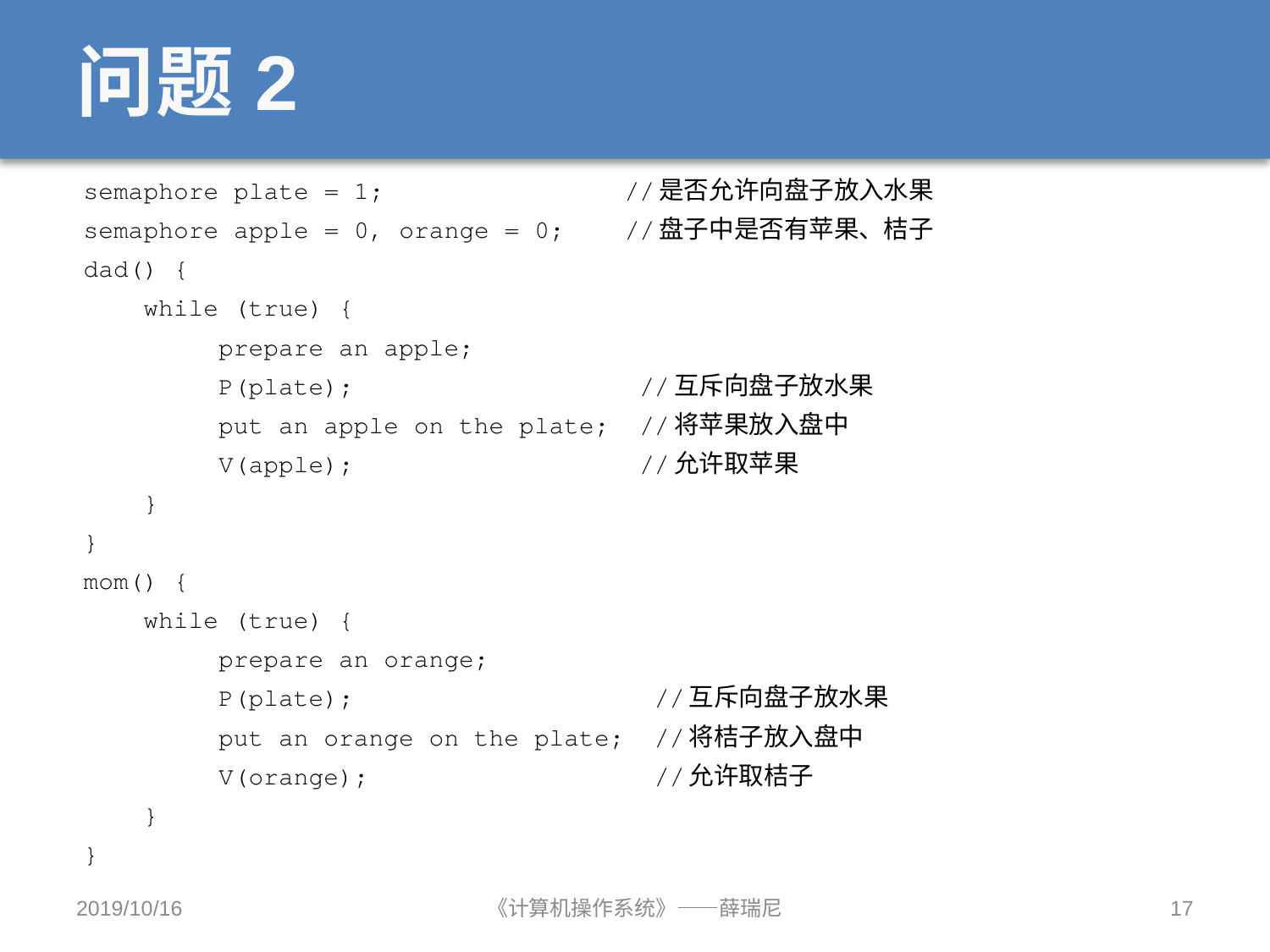

# 问题2
semaphore plate = 1;                //是否允许向盘子放入水果
semaphore apple = 0, orange = 0;    //盘子中是否有苹果、桔子
dad() {
    while (true) {
         prepare an apple;
         P(plate);                   //互斥向盘子放水果
         put an apple on the plate;  //将苹果放入盘中
         V(apple);                   //允许取苹果
    }
}
mom() {
    while (true) {
         prepare an orange;
         P(plate);                    //互斥向盘子放水果
         put an orange on the plate;  //将桔子放入盘中
         V(orange);                   //允许取桔子
    }
}

2019/10/16
《计算机操作系统》——薛瑞尼
17